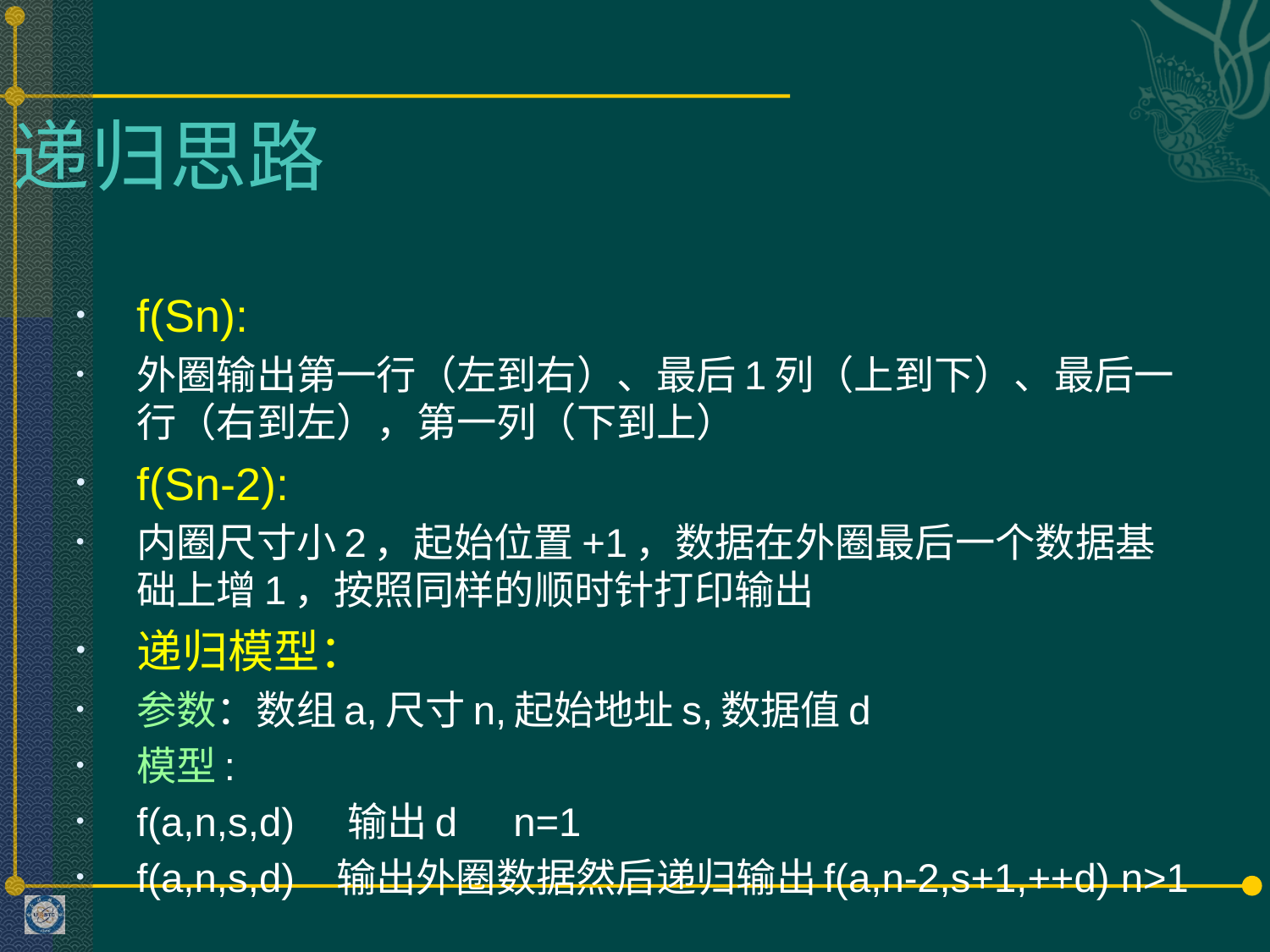

# 递归思路
f(Sn):
外圈输出第一行（左到右）、最后1列（上到下）、最后一行（右到左），第一列（下到上）
f(Sn-2):
内圈尺寸小2，起始位置+1，数据在外圈最后一个数据基础上增1，按照同样的顺时针打印输出
递归模型：
参数：数组a,尺寸n,起始地址s,数据值d
模型:
f(a,n,s,d)    输出d     n=1
f(a,n,s,d)   输出外圈数据然后递归输出f(a,n-2,s+1,++d) n>1